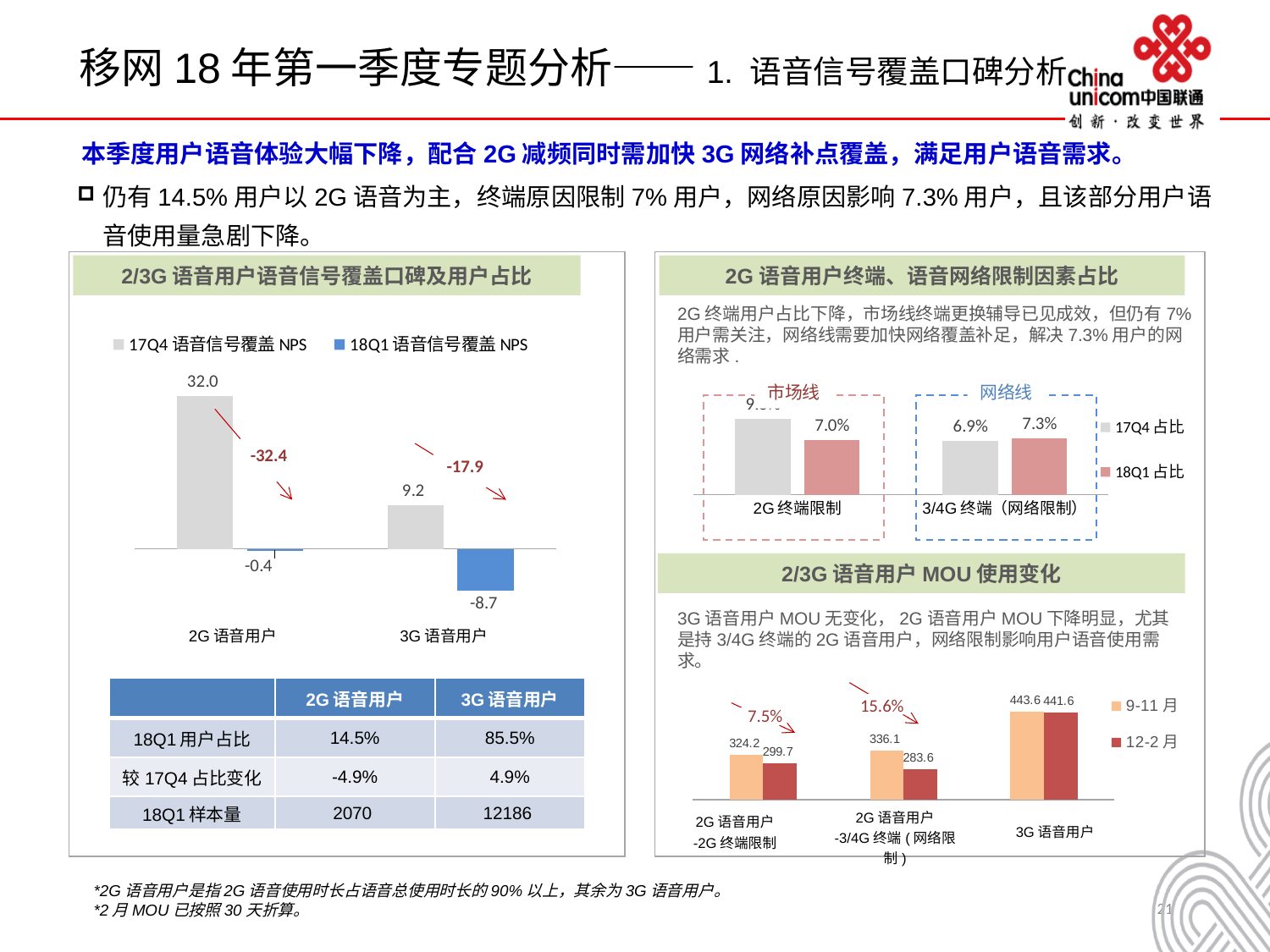

移网18年第一季度专题分析——1. 语音信号覆盖口碑分析
本季度用户语音体验大幅下降，配合2G减频同时需加快3G网络补点覆盖，满足用户语音需求。
仍有14.5%用户以2G语音为主，终端原因限制7%用户，网络原因影响7.3%用户，且该部分用户语音使用量急剧下降。

2/3G语音用户语音信号覆盖口碑及用户占比
2G语音用户终端、语音网络限制因素占比
2G终端用户占比下降，市场线终端更换辅导已见成效，但仍有7%用户需关注，网络线需要加快网络覆盖补足，解决7.3%用户的网络需求.

### Chart

| Category | 17Q4语音信号覆盖NPS | 18Q1语音信号覆盖NPS |
|---|---|---|
| 2G语音用户NPS | 32.02181534865602 | -0.3864734299516908 |
| 3G语音用户NPS | 9.216201012563285 | -8.723124897423272 |

### Chart

| Category | 17Q4占比 | 18Q1占比 |
|---|---|---|
| 2G终端限制 | 0.0977802641305868 | 0.07028373402642409 |
| 3/4G终端（网络限制） | 0.0693892229925476 | 0.07282867662984621 |
市场线
网络线

-32.4
-17.9
2/3G语音用户MOU使用变化
3G语音用户MOU无变化，2G语音用户MOU下降明显，尤其是持3/4G终端的2G语音用户，网络限制影响用户语音使用需求。
| 2G语音用户 | 3G语音用户 |
| --- | --- |

### Chart

| Category | 9-11月 | 12-2月 |
|---|---|---|
| 主要使用2G语音用户-2G终端限制 | 324.172520661157 | 299.73490587695136 |
| 主要使用2G语音用户-只有2G网络覆盖 | 336.0796245837118 | 283.5690651596192 |
| 使用3G语音用户 | 443.57475791892335 | 441.6190543489493 |
|  | 2G语音用户 | 3G语音用户 |
| --- | --- | --- |
| 18Q1用户占比 | 14.5% | 85.5% |
| 较17Q4占比变化 | -4.9% | 4.9% |
| 18Q1样本量 | 2070 | 12186 |
15.6%
7.5%
| 2G语音用户 -2G终端限制 | 2G语音用户 -3/4G终端(网络限制) | 3G语音用户 |
| --- | --- | --- |
*2G语音用户是指2G语音使用时长占语音总使用时长的90%以上，其余为3G语音用户。
*2月MOU已按照30天折算。